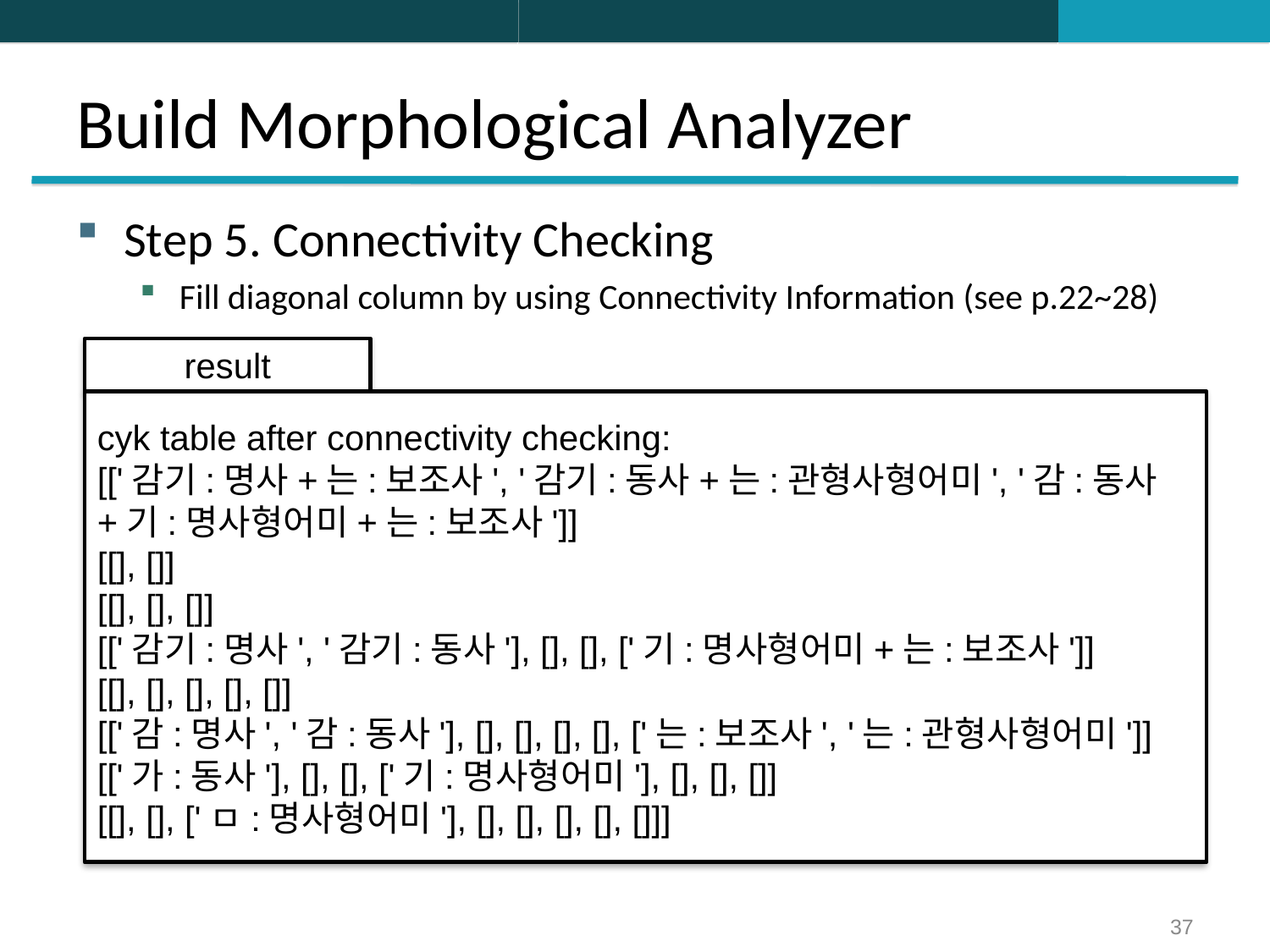

# Build Morphological Analyzer
Step 5. Connectivity Checking
Fill diagonal column by using Connectivity Information (see p.22~28)
result
cyk table after connectivity checking:
[['감기:명사+는:보조사', '감기:동사+는:관형사형어미', '감:동사+기:명사형어미+는:보조사']]
[[], []]
[[], [], []]
[['감기:명사', '감기:동사'], [], [], ['기:명사형어미+는:보조사']]
[[], [], [], [], []]
[['감:명사', '감:동사'], [], [], [], [], ['는:보조사', '는:관형사형어미']]
[['가:동사'], [], [], ['기:명사형어미'], [], [], []]
[[], [], ['ㅁ:명사형어미'], [], [], [], [], []]]
37